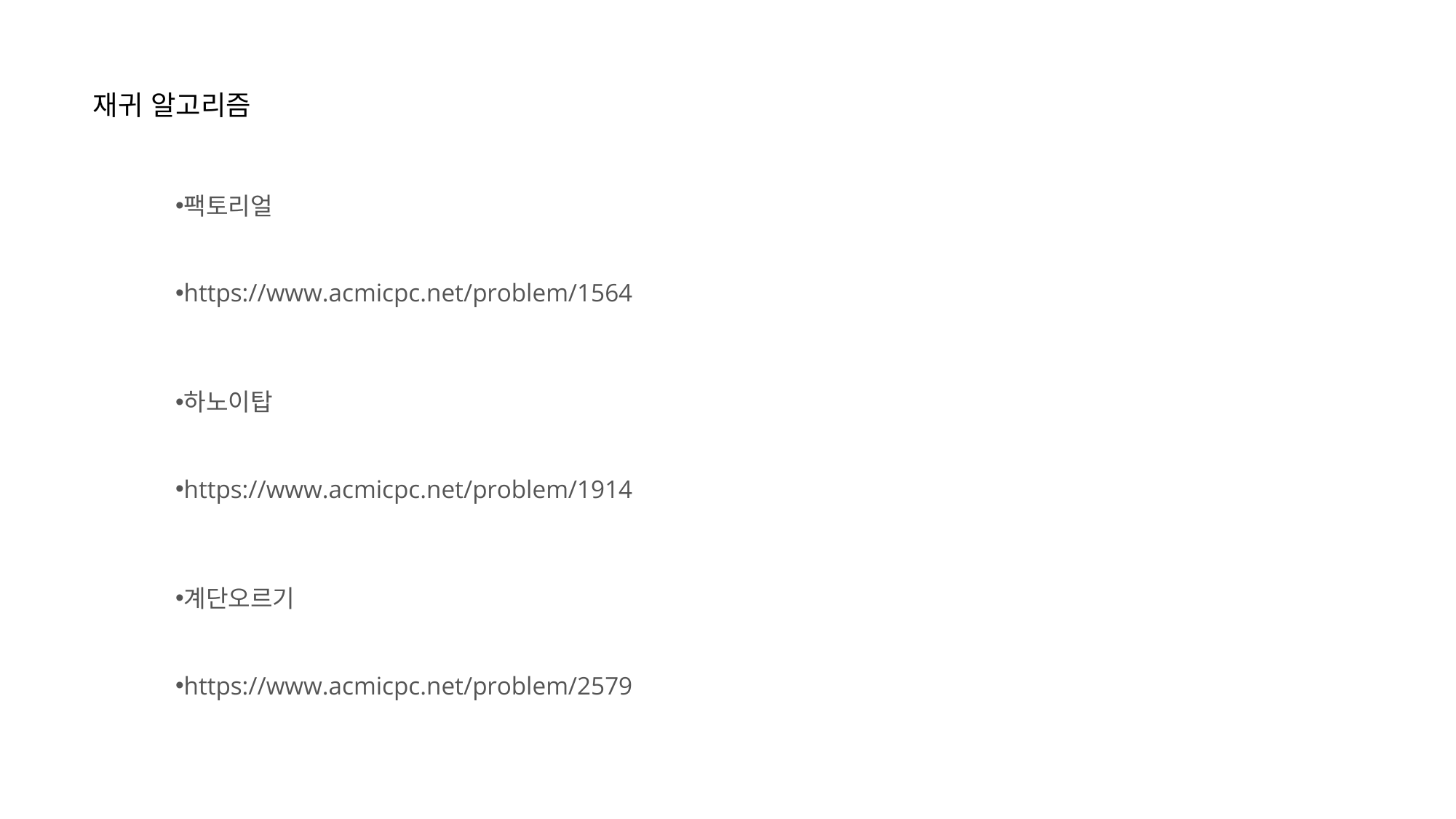

재귀 알고리즘
팩토리얼
https://www.acmicpc.net/problem/1564
하노이탑
https://www.acmicpc.net/problem/1914
계단오르기
https://www.acmicpc.net/problem/2579